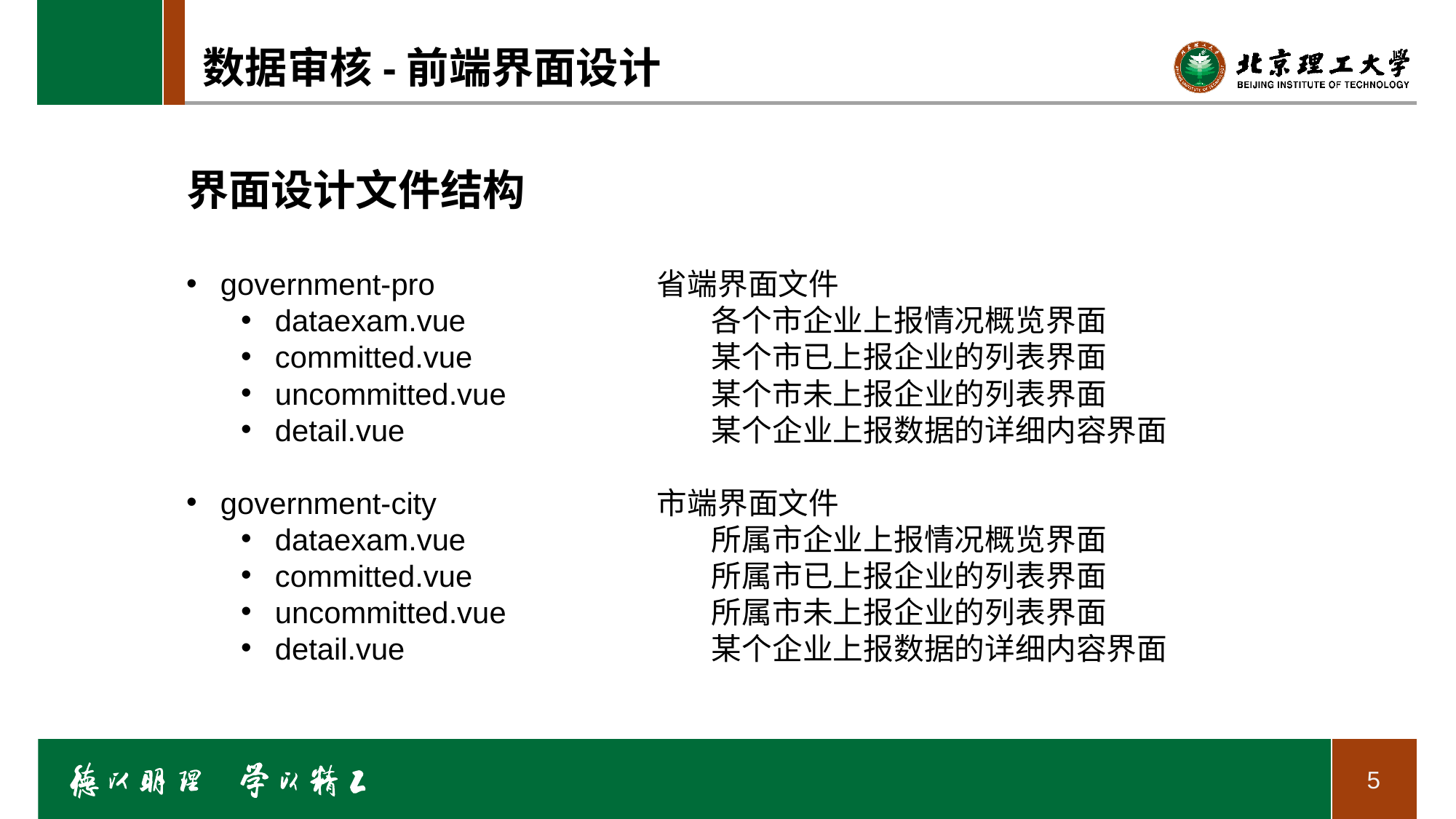

# 数据审核-前端界面设计
界面设计文件结构

government-pro			省端界面文件
dataexam.vue			各个市企业上报情况概览界面
committed.vue			某个市已上报企业的列表界面
uncommitted.vue		某个市未上报企业的列表界面
detail.vue			某个企业上报数据的详细内容界面

government-city			市端界面文件
dataexam.vue			所属市企业上报情况概览界面
committed.vue			所属市已上报企业的列表界面
uncommitted.vue		所属市未上报企业的列表界面
detail.vue			某个企业上报数据的详细内容界面